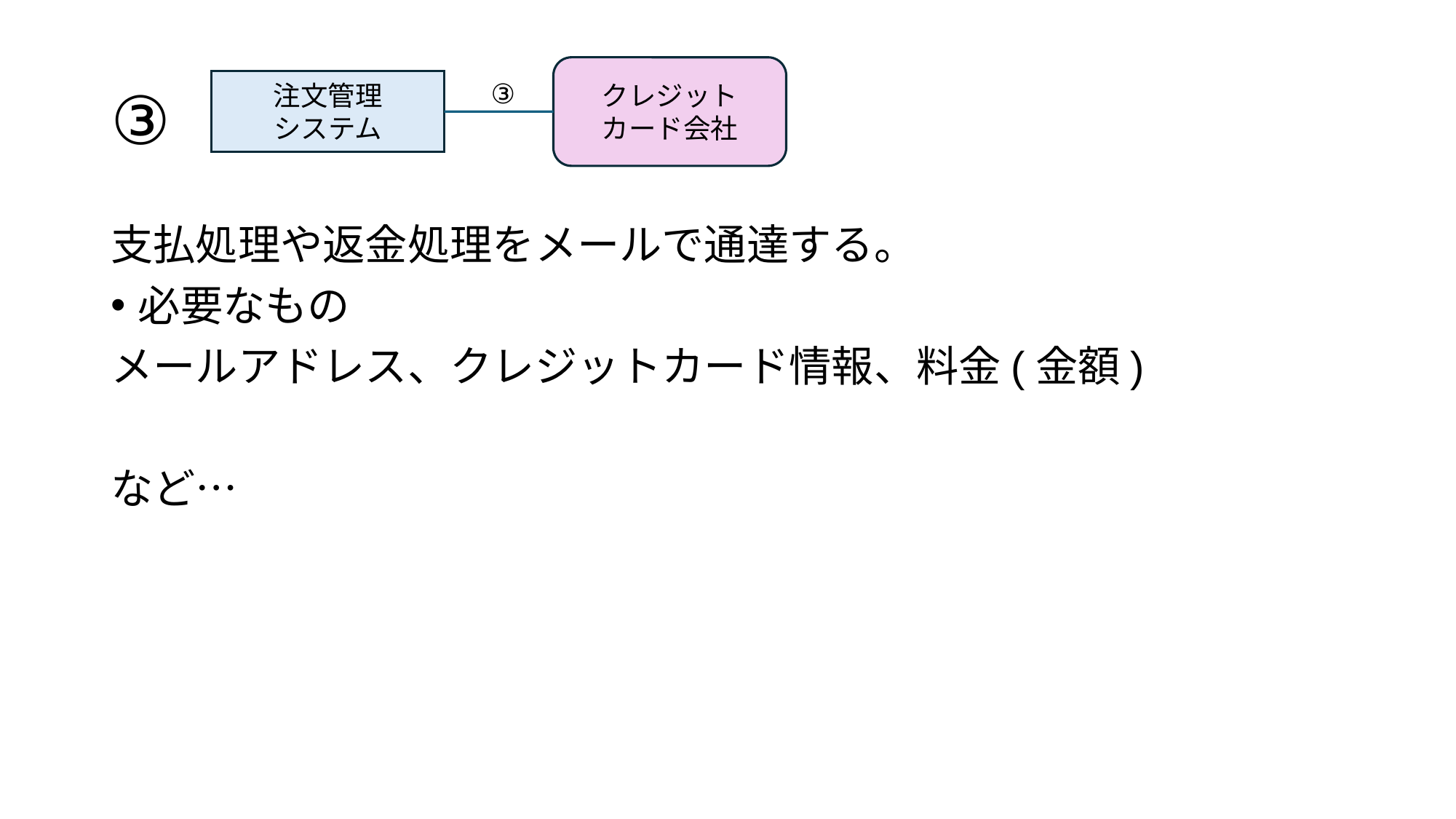

# ③
クレジット
カード会社
注文管理
システム
③
支払処理や返金処理をメールで通達する。
必要なもの
メールアドレス、クレジットカード情報、料金(金額)

など…